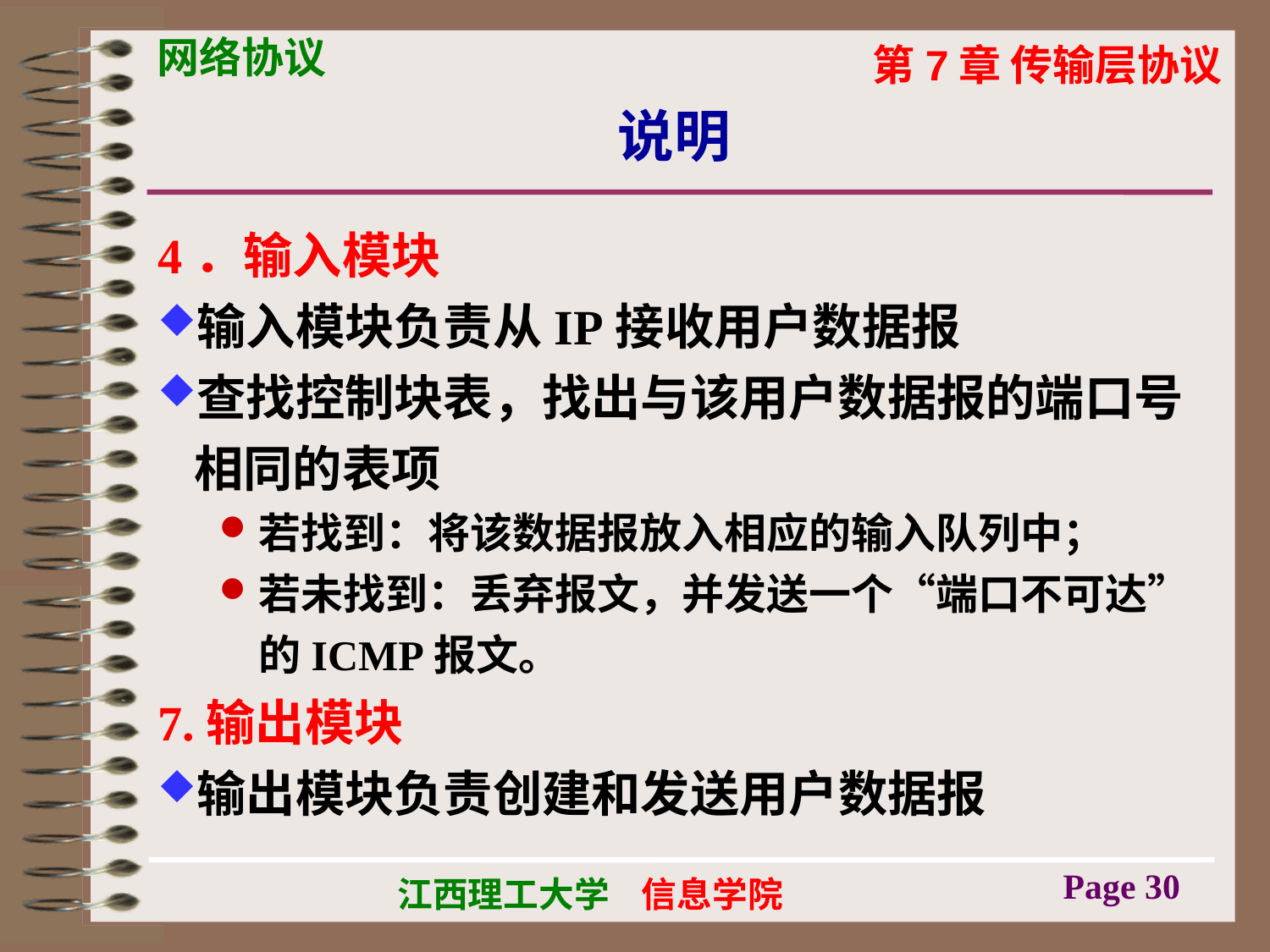

# 说明
4．输入模块
输入模块负责从IP接收用户数据报
查找控制块表，找出与该用户数据报的端口号相同的表项
若找到：将该数据报放入相应的输入队列中；
若未找到：丢弃报文，并发送一个“端口不可达” 的ICMP报文。
7.输出模块
输出模块负责创建和发送用户数据报
Page 30